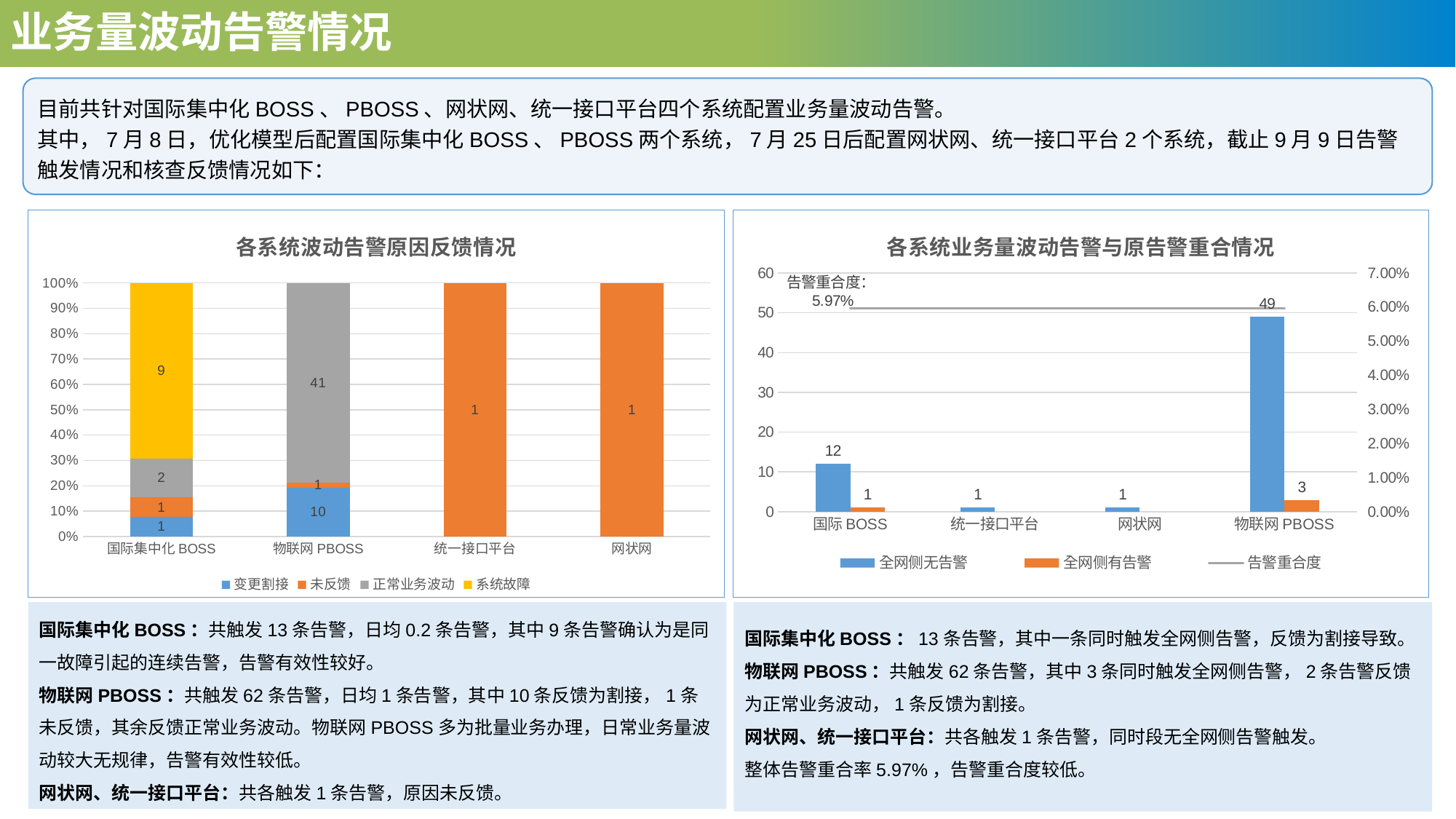

业务量波动告警情况

目前共针对国际集中化BOSS、PBOSS、网状网、统一接口平台四个系统配置业务量波动告警。
其中，7月8日，优化模型后配置国际集中化BOSS、PBOSS两个系统，7月25日后配置网状网、统一接口平台2个系统，截止9月9日告警触发情况和核查反馈情况如下：

### Chart: 各系统波动告警原因反馈情况

| Category | 变更割接 | 未反馈 | 正常业务波动 | 系统故障 |
|---|---|---|---|---|
| 国际集中化BOSS | 1.0 | 1.0 | 2.0 | 9.0 |
| 物联网PBOSS | 10.0 | 1.0 | 41.0 | None |
| 统一接口平台 | None | 1.0 | None | None |
| 网状网 | None | 1.0 | None | None |

### Chart: 各系统业务量波动告警与原告警重合情况

| Category | 全网侧无告警 | 全网侧有告警 | 告警重合度 |
|---|---|---|---|
| 国际BOSS | 12.0 | 1.0 | 0.05970149253731343 |
| 统一接口平台 | 1.0 | None | 0.05970149253731343 |
| 网状网 | 1.0 | None | 0.05970149253731343 |
| 物联网PBOSS | 49.0 | 3.0 | 0.05970149253731343 |
国际集中化BOSS：共触发13条告警，日均0.2条告警，其中9条告警确认为是同一故障引起的连续告警，告警有效性较好。
物联网PBOSS：共触发62条告警，日均1条告警，其中10条反馈为割接，1条未反馈，其余反馈正常业务波动。物联网PBOSS多为批量业务办理，日常业务量波动较大无规律，告警有效性较低。
网状网、统一接口平台：共各触发1条告警，原因未反馈。

国际集中化BOSS：13条告警，其中一条同时触发全网侧告警，反馈为割接导致。
物联网PBOSS：共触发62条告警，其中3条同时触发全网侧告警，2条告警反馈为正常业务波动，1条反馈为割接。
网状网、统一接口平台：共各触发1条告警，同时段无全网侧告警触发。
整体告警重合率5.97%，告警重合度较低。